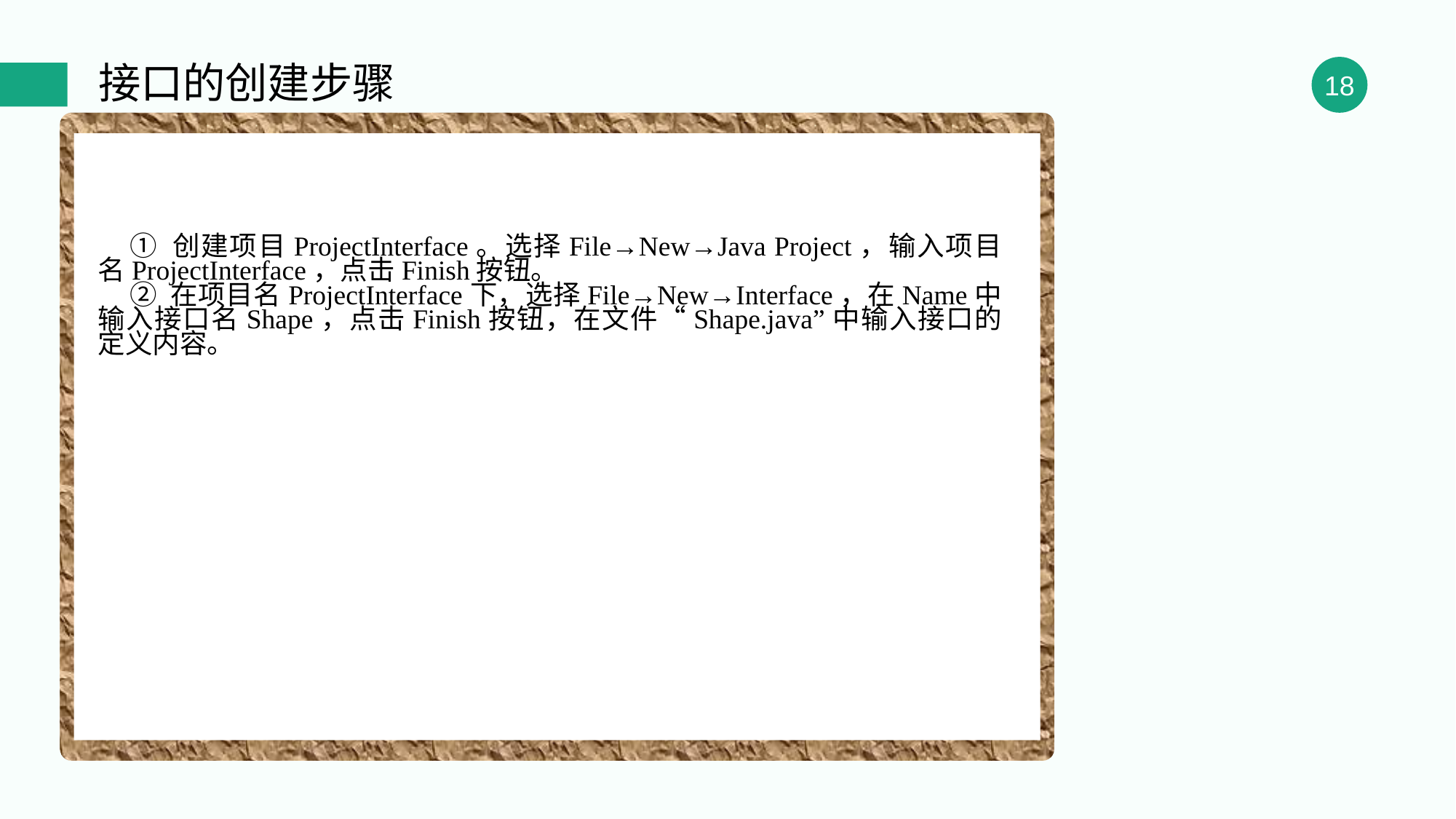

接口的创建步骤

① 创建项目ProjectInterface。选择File→New→Java Project，输入项目名ProjectInterface，点击Finish按钮。
② 在项目名ProjectInterface下，选择File→New→Interface，在Name中输入接口名Shape，点击Finish按钮，在文件“Shape.java”中输入接口的定义内容。